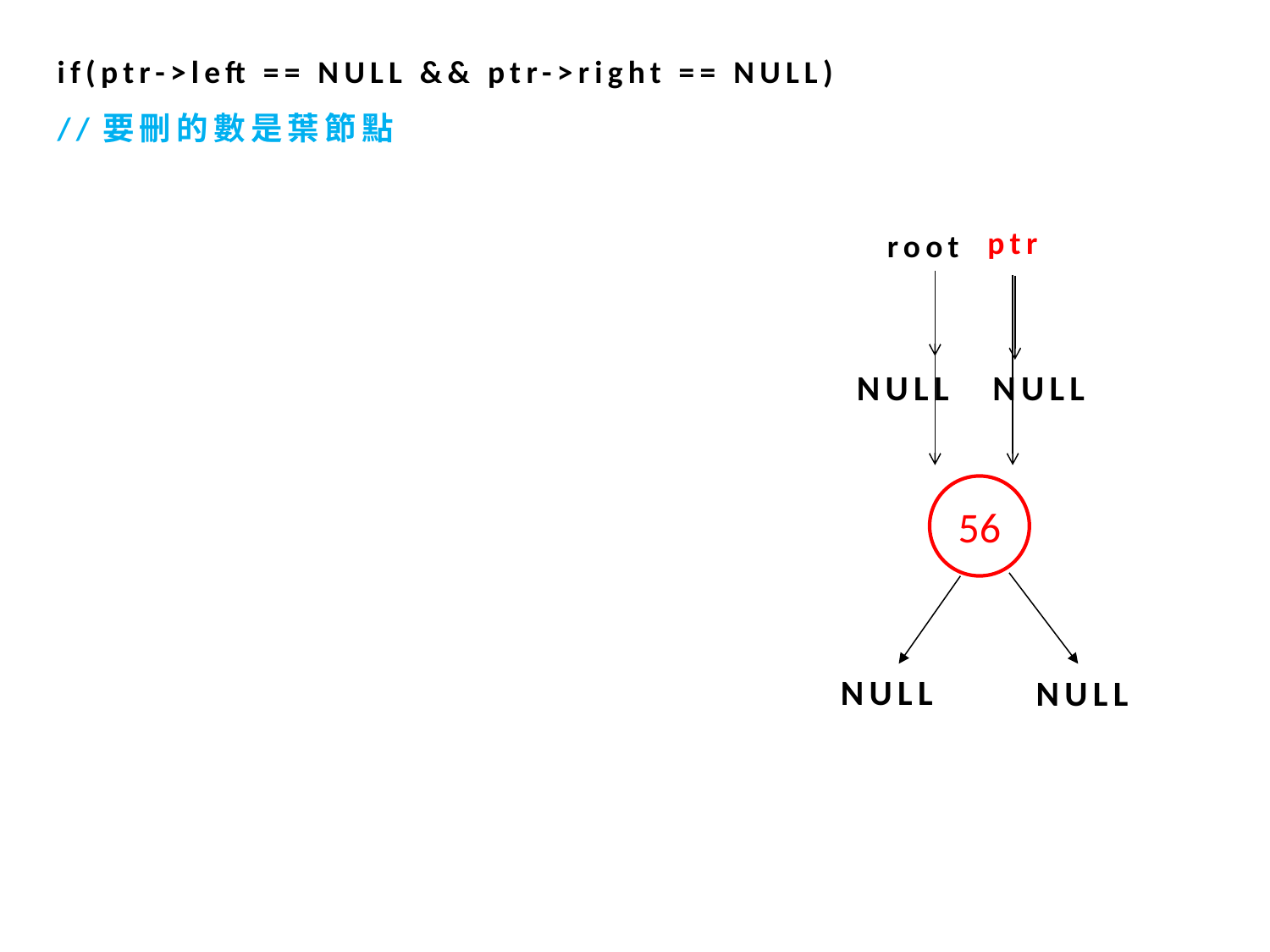

if(ptr->left == NULL && ptr->right == NULL)
//要刪的數是葉節點
ptr
root
NULL
NULL
56
NULL
NULL